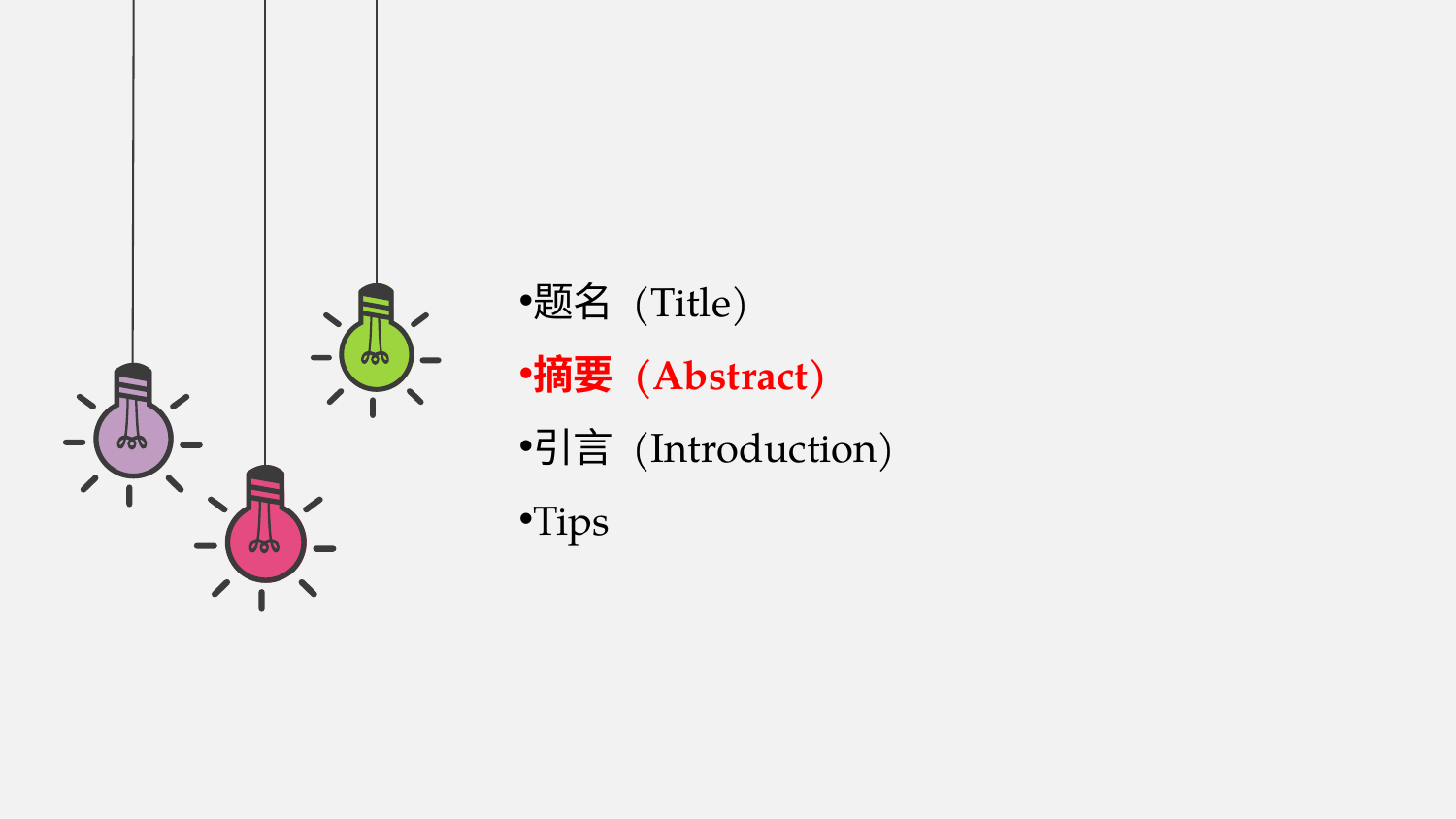

题名 (Title)
摘要 (Abstract)
引言 (Introduction)
Tips